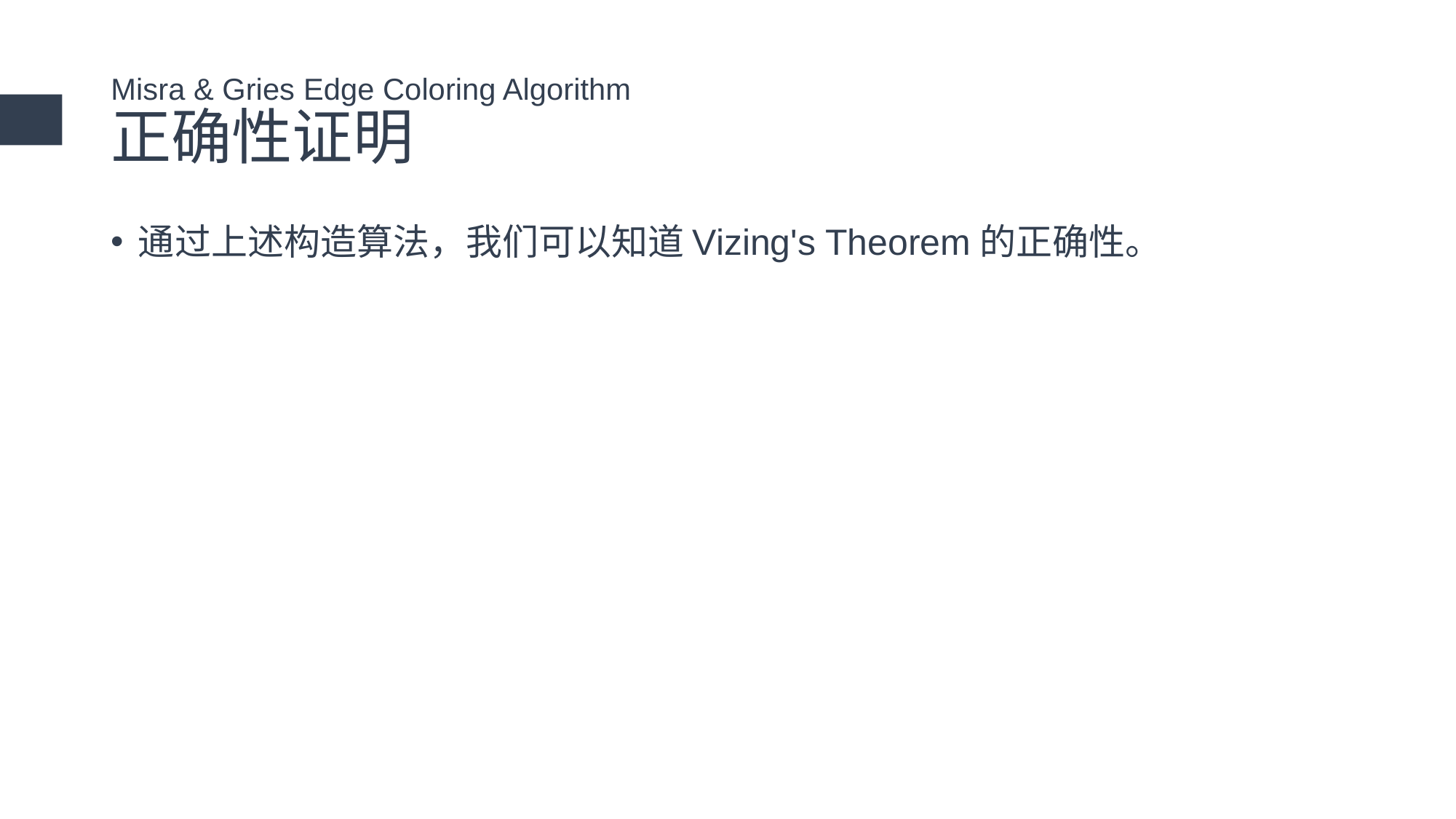

# Misra & Gries Edge Coloring Algorithm 正确性证明
通过上述构造算法，我们可以知道Vizing's Theorem的正确性。